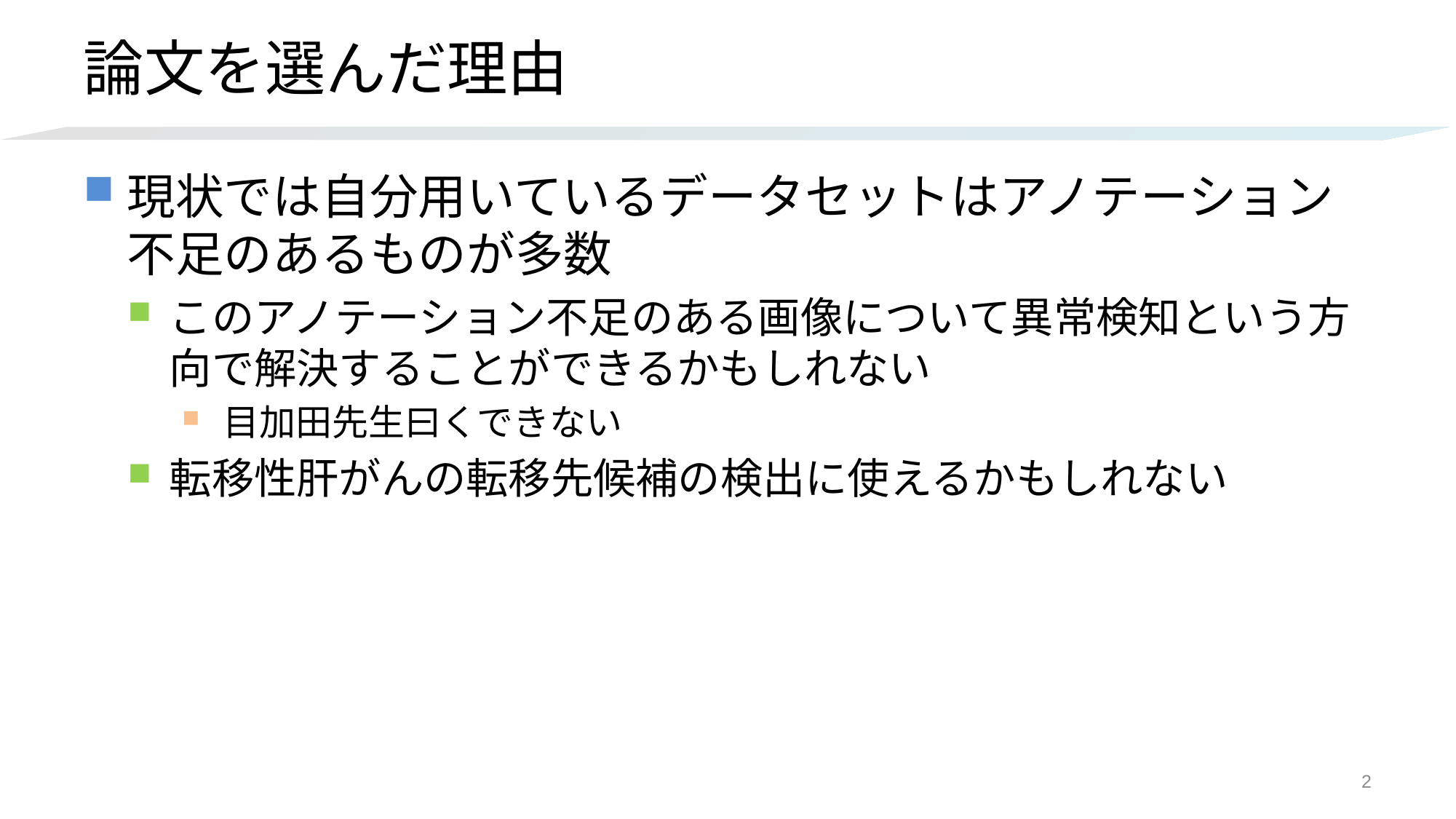

# 論文を選んだ理由
現状では自分用いているデータセットはアノテーション不足のあるものが多数
このアノテーション不足のある画像について異常検知という方向で解決することができるかもしれない
目加田先生曰くできない
転移性肝がんの転移先候補の検出に使えるかもしれない
2